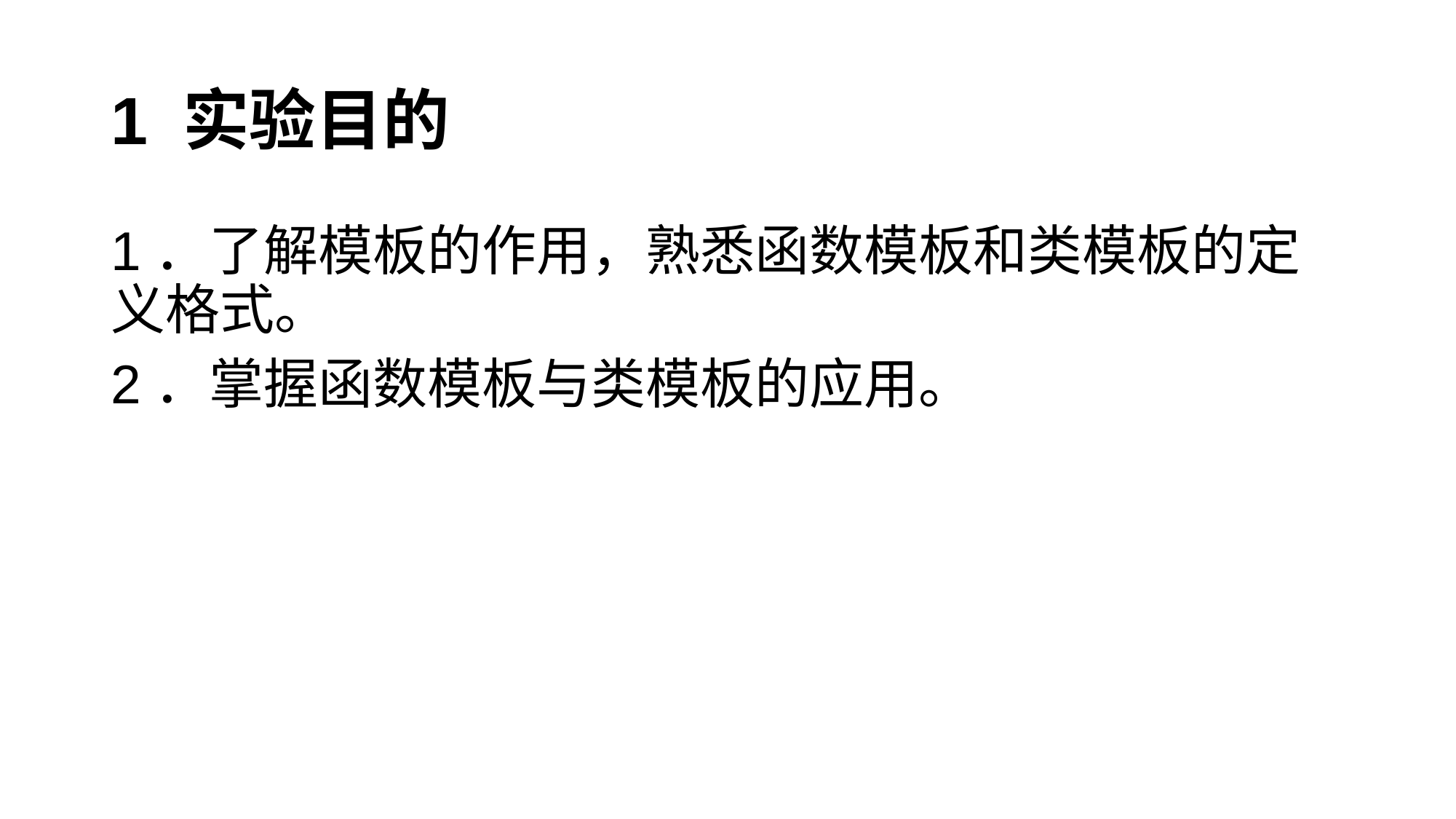

# 1 实验目的
1．了解模板的作用，熟悉函数模板和类模板的定义格式。
2．掌握函数模板与类模板的应用。